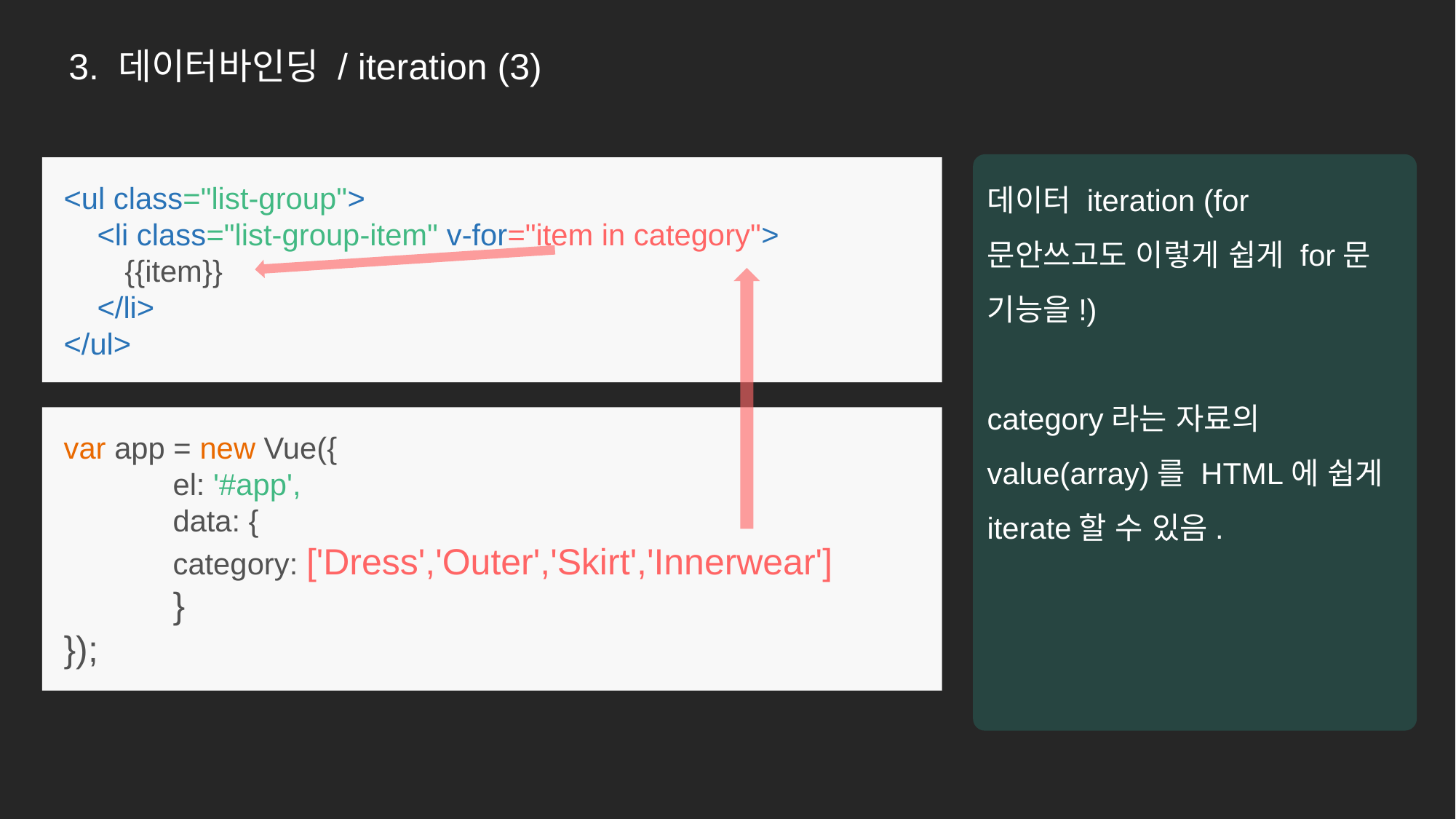

3. 데이터바인딩 / iteration (3)
데이터 iteration (for 문안쓰고도 이렇게 쉽게 for문 기능을!)

category라는 자료의 value(array)를 HTML에 쉽게 iterate할 수 있음.
<ul class="list-group">
    <li class="list-group-item" v-for="item in category">
        {{item}}
    </li>
</ul>

var app = new Vue({
	el: '#app',
	data: {
	category: ['Dress','Outer','Skirt','Innerwear']
	}
});